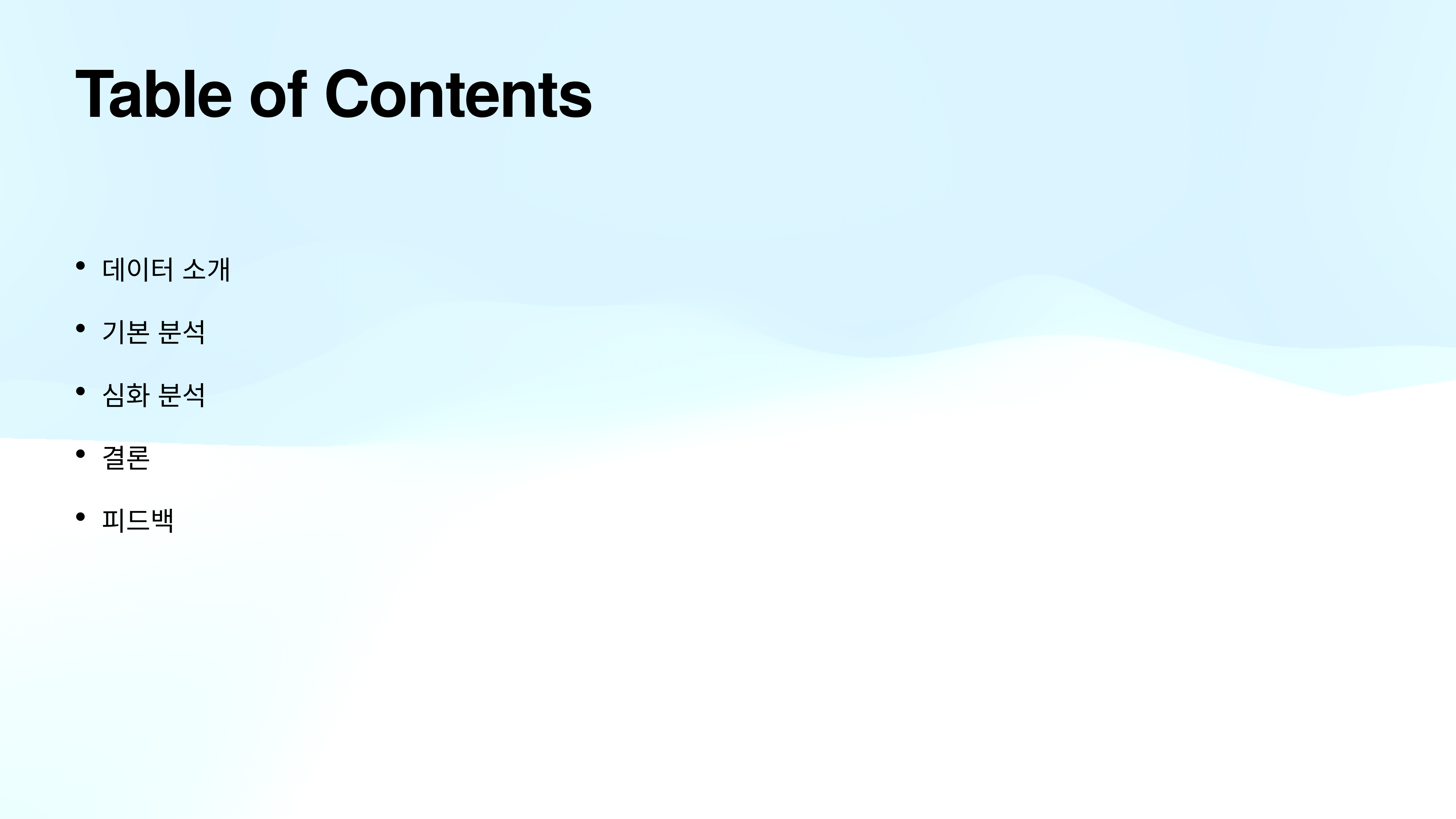

# Table of Contents
데이터 소개
기본 분석
심화 분석
결론
피드백